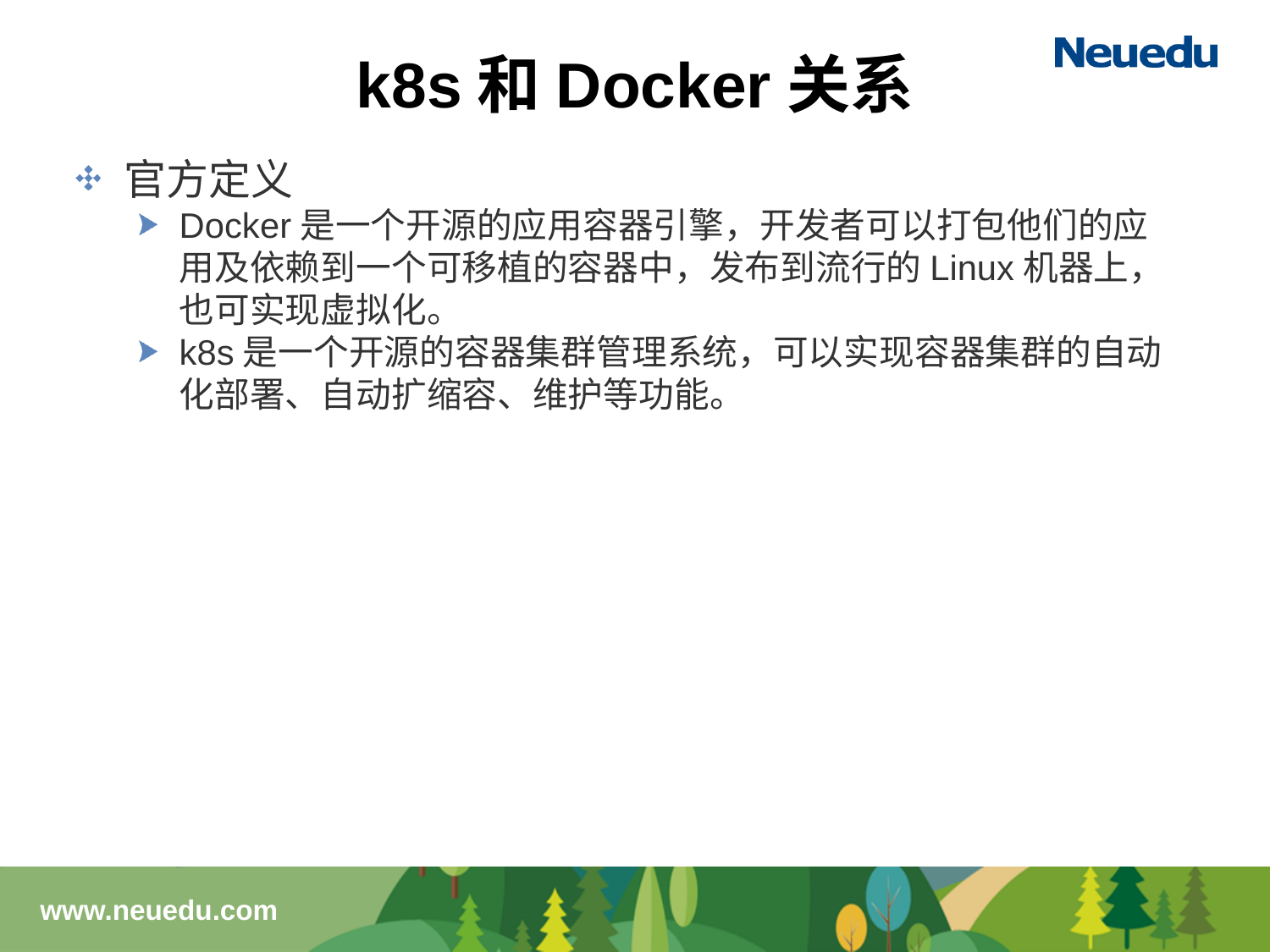

# k8s和Docker关系
官方定义
Docker是一个开源的应用容器引擎，开发者可以打包他们的应用及依赖到一个可移植的容器中，发布到流行的Linux机器上，也可实现虚拟化。
k8s是一个开源的容器集群管理系统，可以实现容器集群的自动化部署、自动扩缩容、维护等功能。